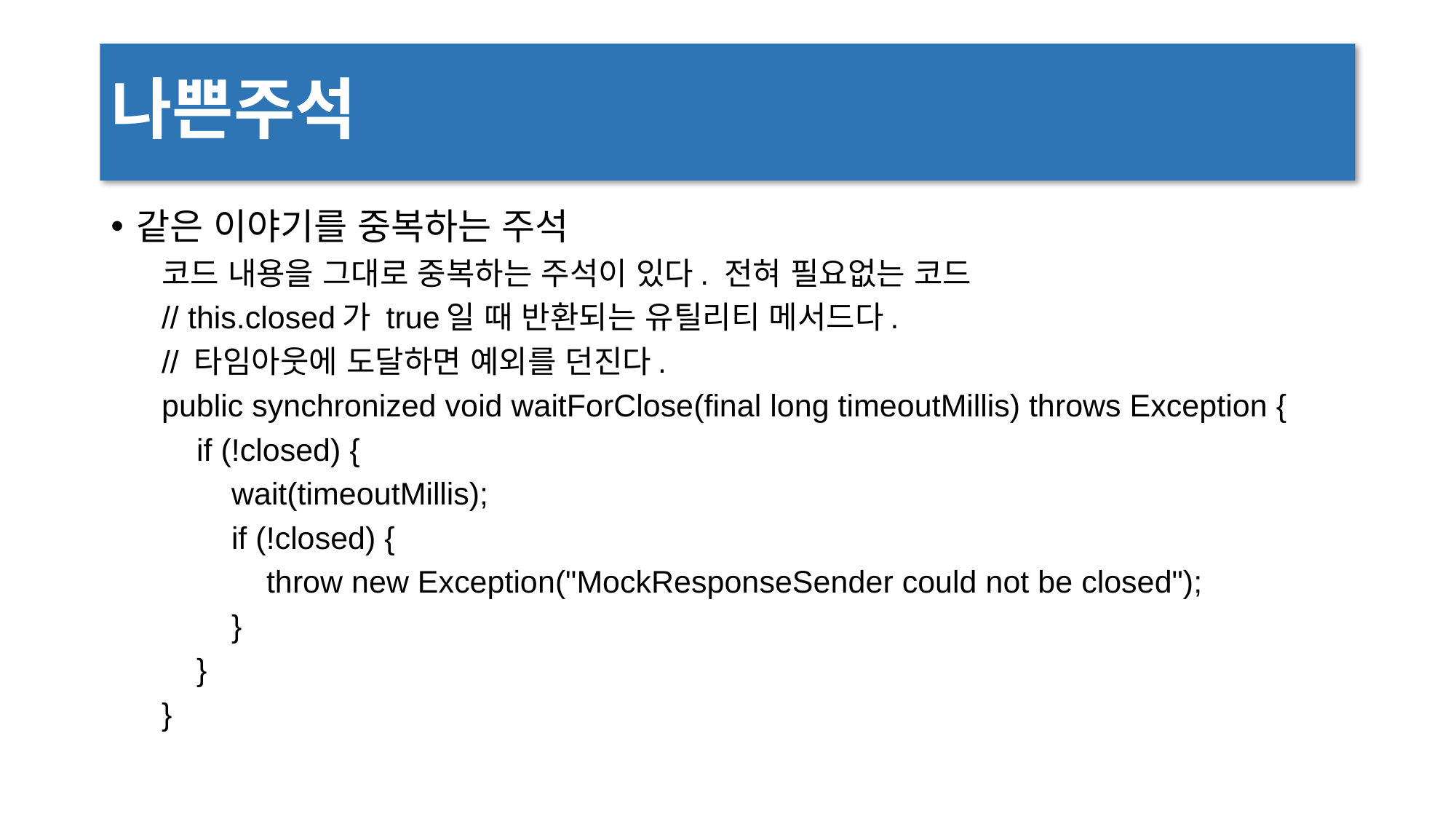

# 나쁜주석
같은 이야기를 중복하는 주석
코드 내용을 그대로 중복하는 주석이 있다. 전혀 필요없는 코드
// this.closed가 true일 때 반환되는 유틸리티 메서드다.
// 타임아웃에 도달하면 예외를 던진다.
public synchronized void waitForClose(final long timeoutMillis) throws Exception {
    if (!closed) {
        wait(timeoutMillis);
        if (!closed) {
            throw new Exception("MockResponseSender could not be closed");
        }
    }
}